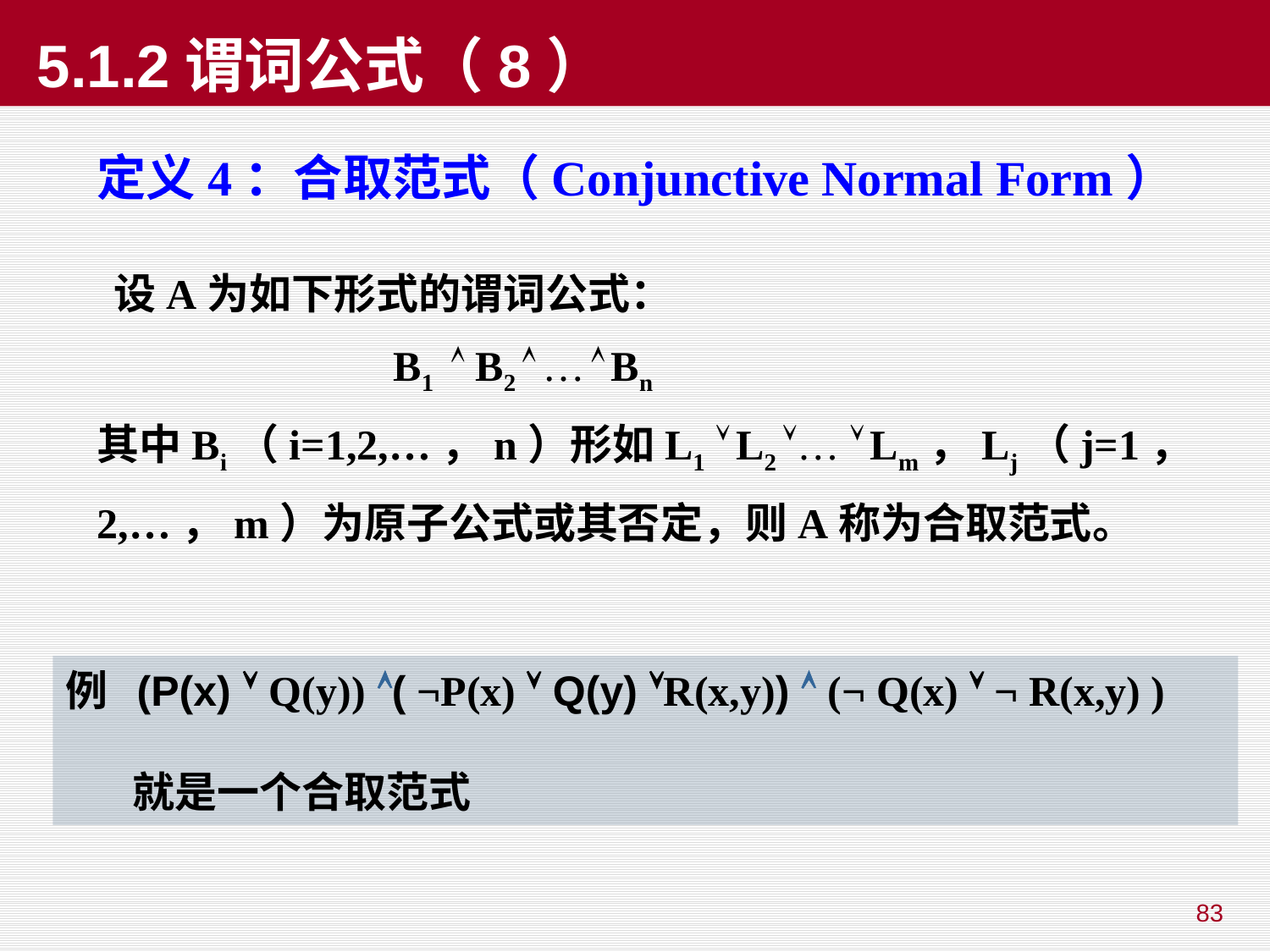

# 5.1.2谓词公式（8）
定义4：合取范式（Conjunctive Normal Form）
 设A为如下形式的谓词公式：
                            B1  ∧ B2 ∧ … ∧ Bn
其中Bi（i=1,2,…，n）形如L1 ∨ L2 ∨… ∨ Lm，Lj（j=1，
2,…，m）为原子公式或其否定，则A称为合取范式。
例  (P(x) ∨ Q(y)) ∧( ¬P(x) ∨ Q(y) ∨R(x,y)) ∧ (¬ Q(x) ∨ ¬ R(x,y) )

      就是一个合取范式
83